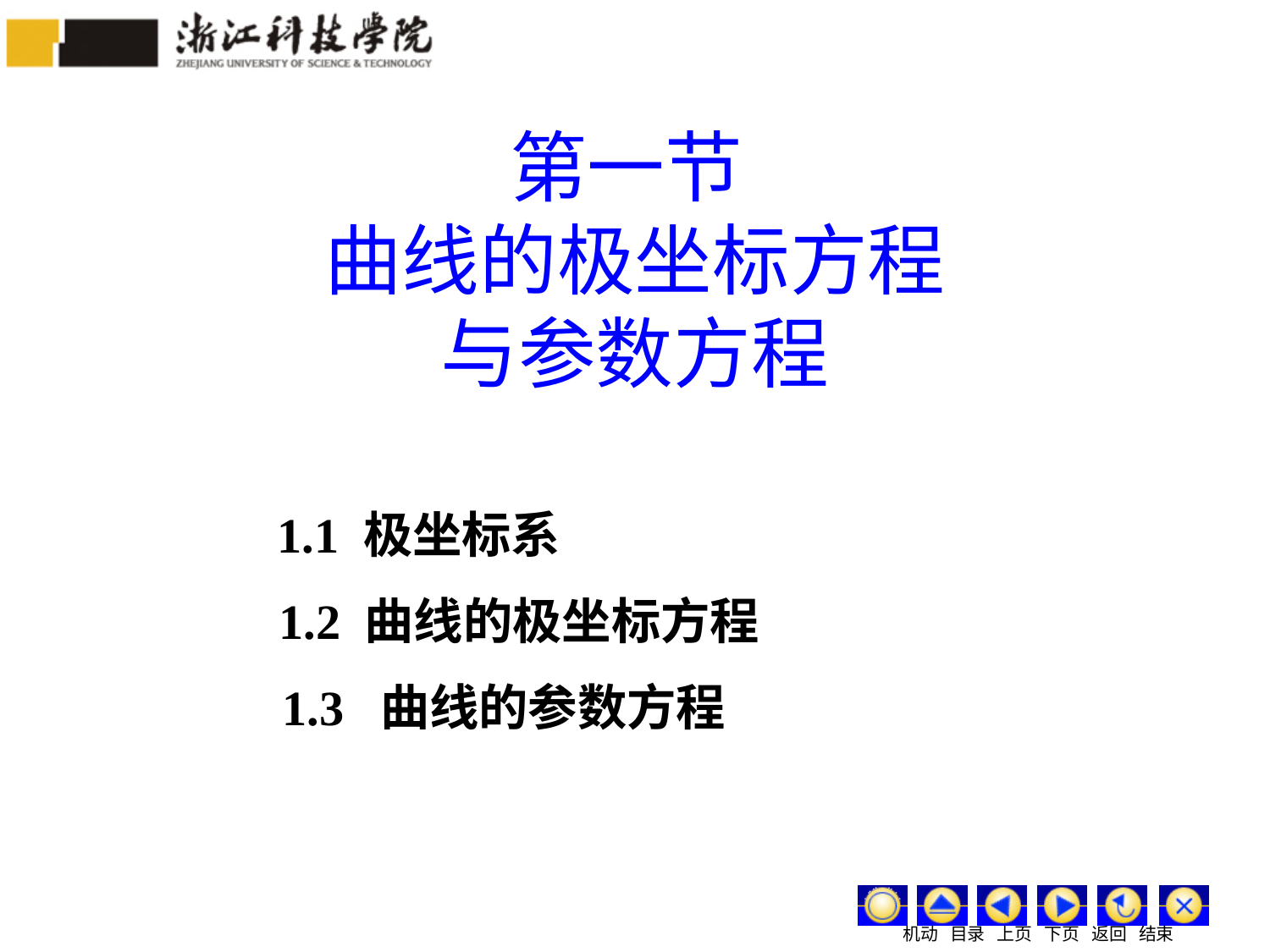

# 第一节 曲线的极坐标方程 与参数方程
1.1 极坐标系

1.2 曲线的极坐标方程
    1.3  曲线的参数方程